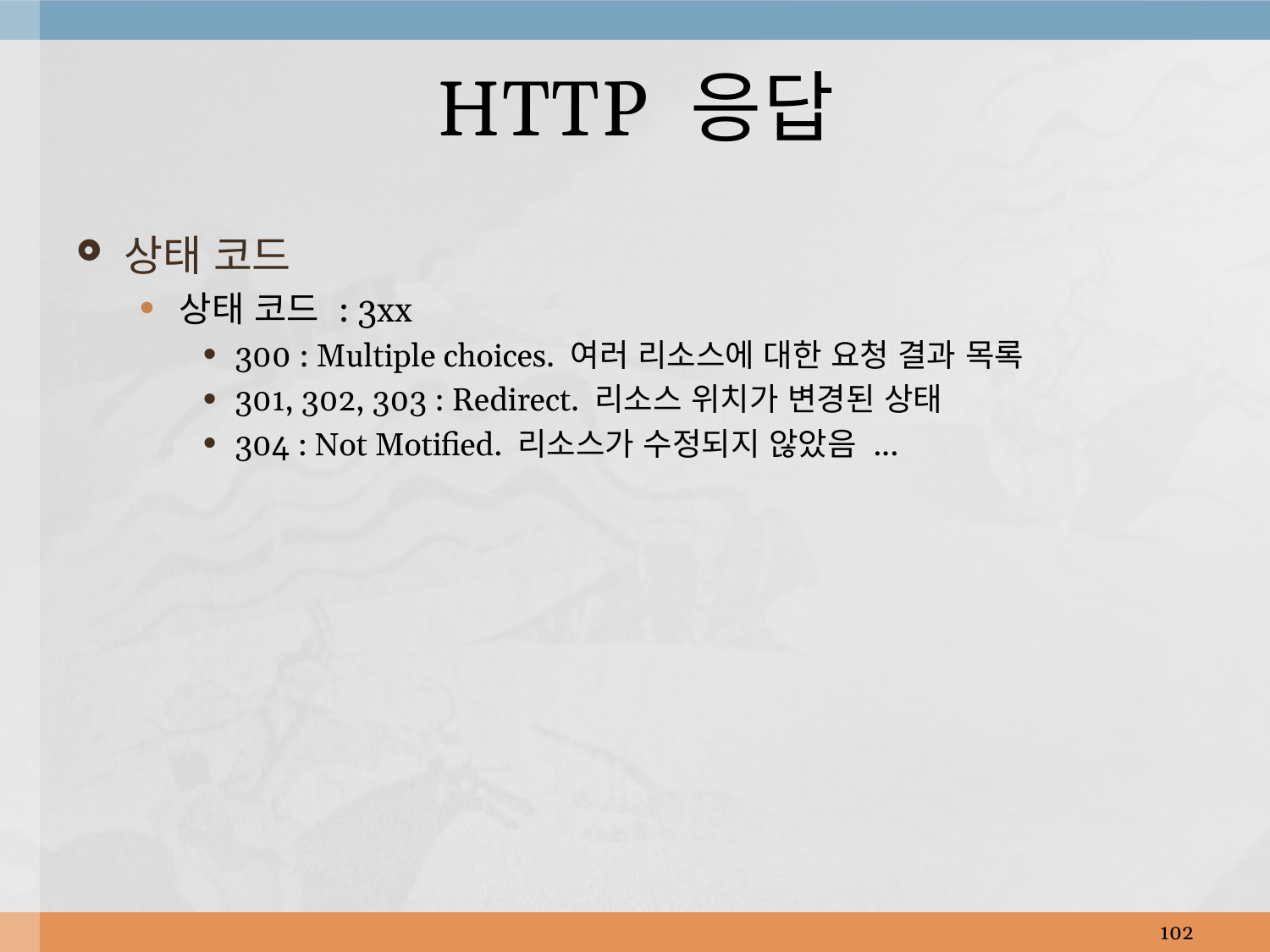

# HTTP 응답
상태 코드
상태 코드 : 3xx
300 : Multiple choices. 여러 리소스에 대한 요청 결과 목록
301, 302, 303 : Redirect. 리소스 위치가 변경된 상태
304 : Not Motified. 리소스가 수정되지 않았음 ...
102